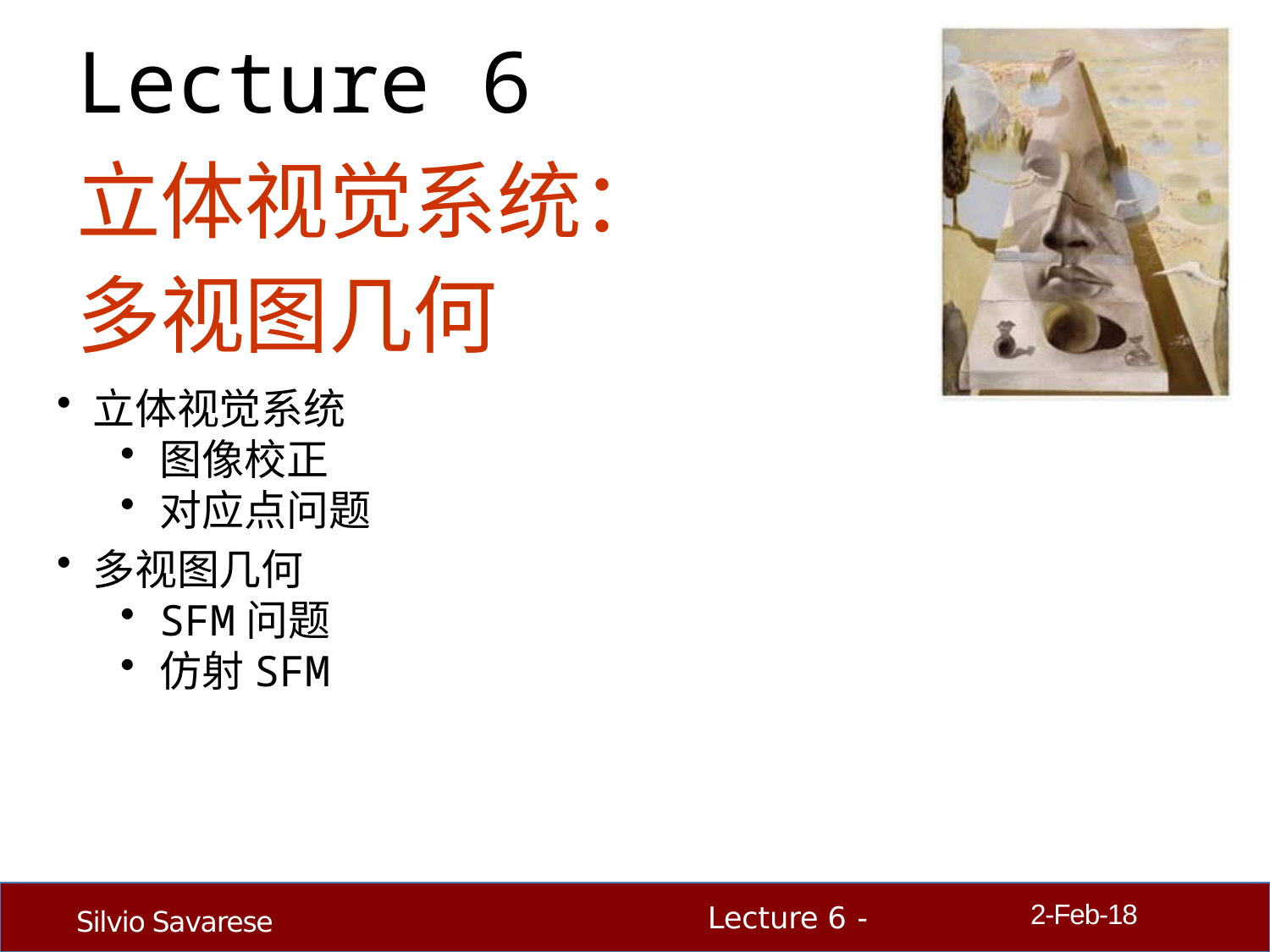

# Lecture 6
立体视觉系统：
多视图几何

立体视觉系统
图像校正
对应点问题
多视图几何
SFM问题
仿射SFM

2-Feb-18
Lecture 6 -
Silvio Savarese